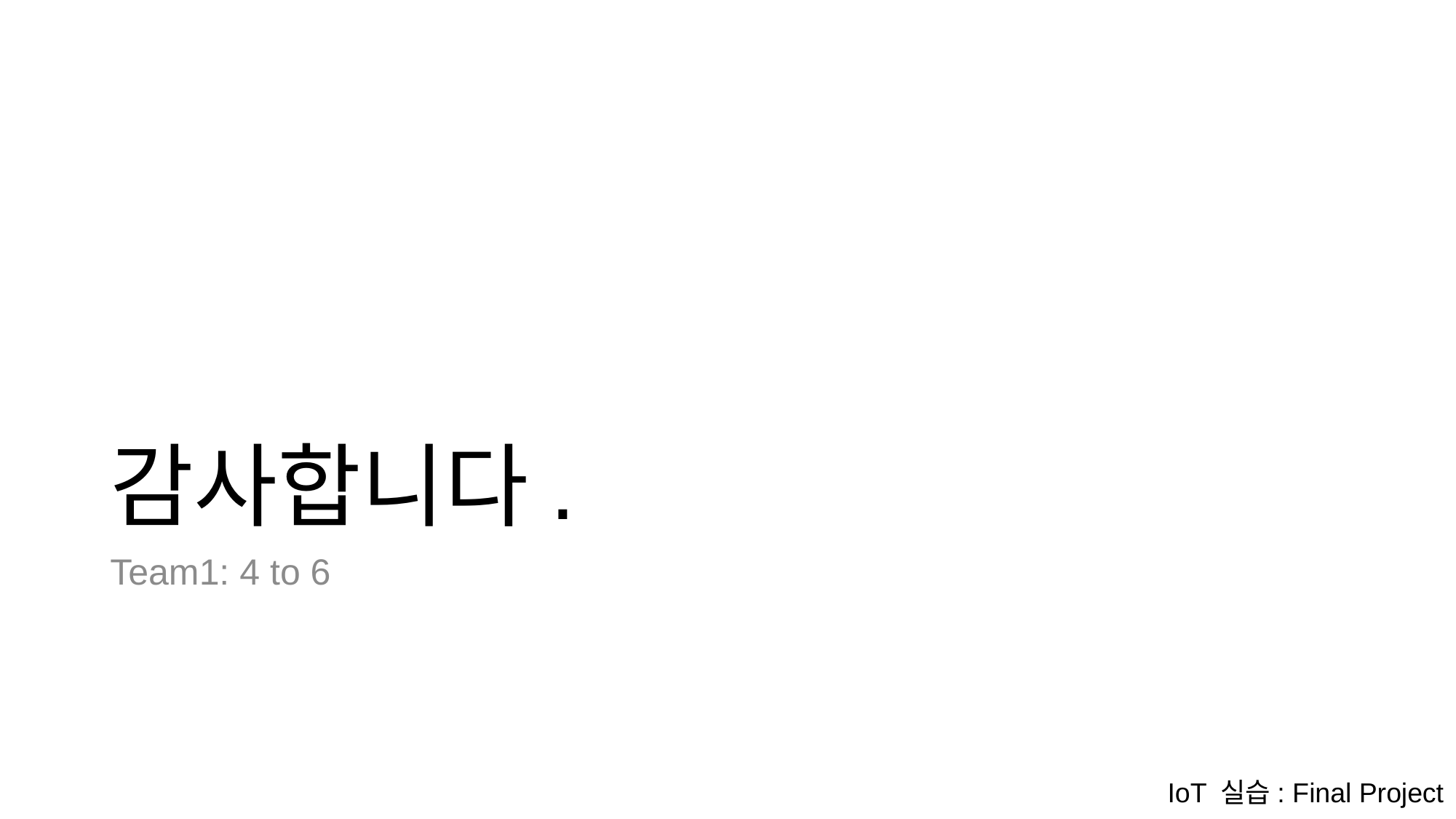

# 감사합니다.
Team1: 4 to 6
IoT 실습: Final Project